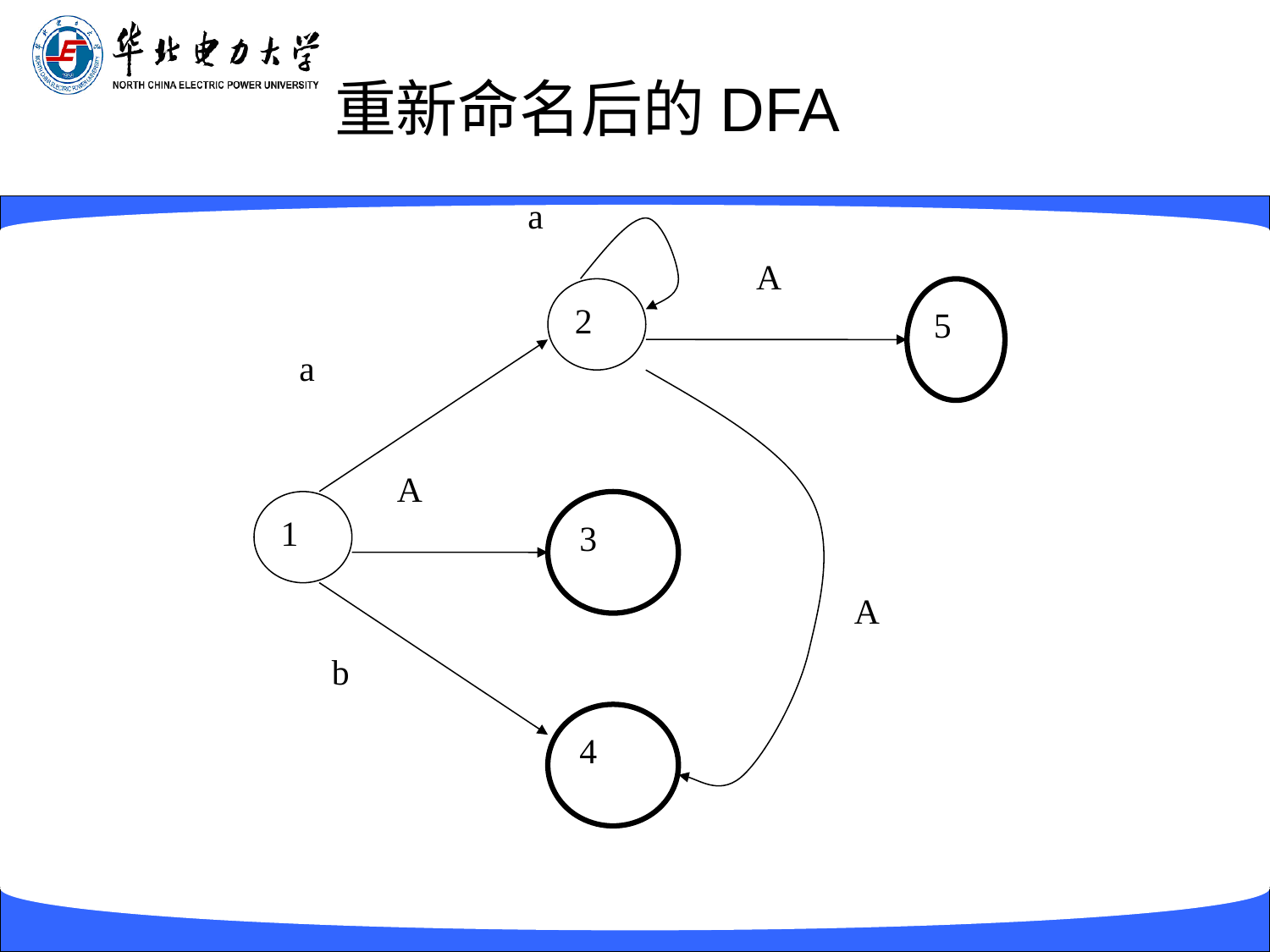

# 重新命名后的DFA
a

A
2
5
a

A
1
3

A
b
4